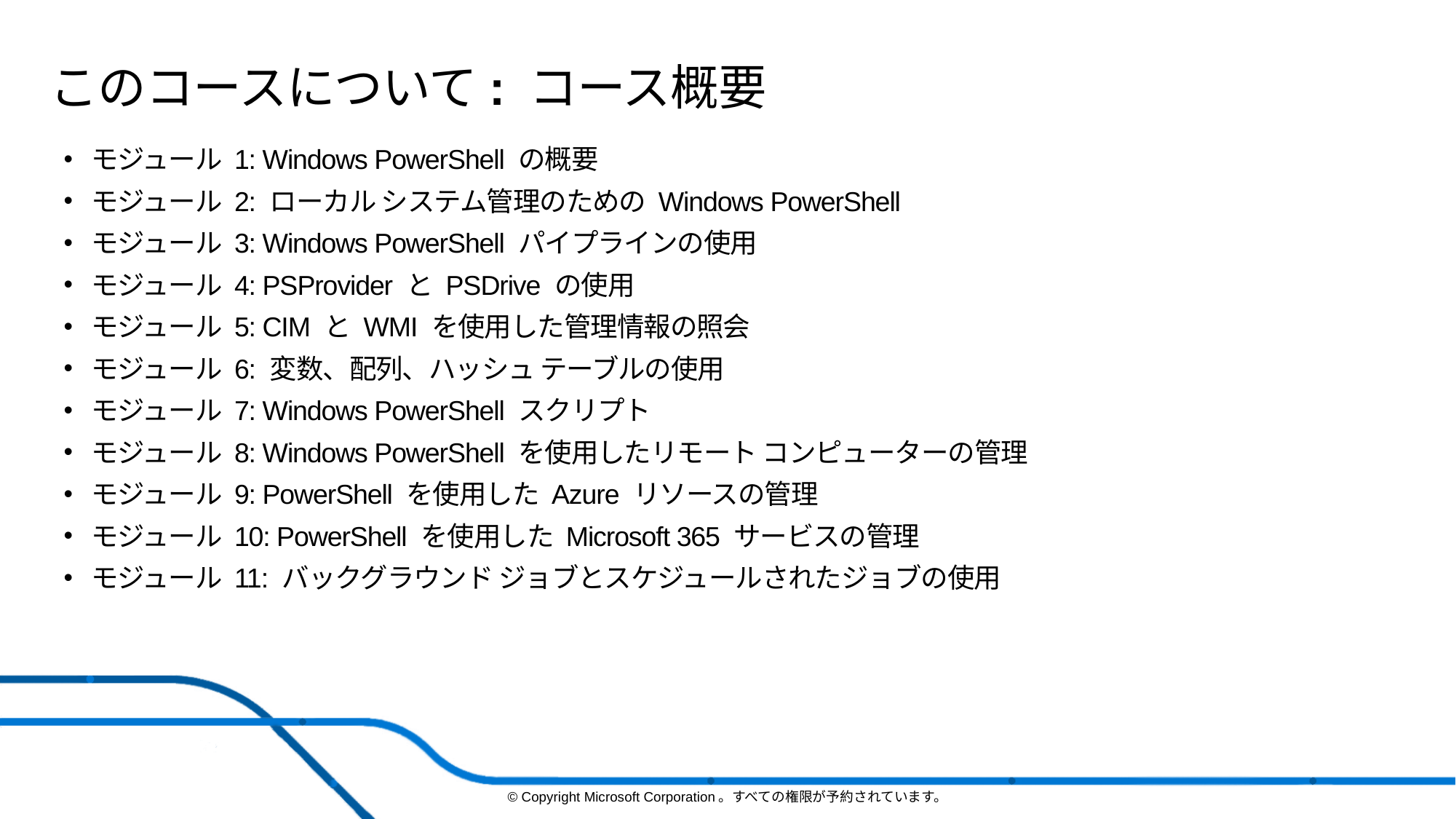

# このコースについて: コース概要
モジュール 1: Windows PowerShell の概要
モジュール 2: ローカル システム管理のための Windows PowerShell
モジュール 3: Windows PowerShell パイプラインの使用
モジュール 4: PSProvider と PSDrive の使用
モジュール 5: CIM と WMI を使用した管理情報の照会
モジュール 6: 変数、配列、ハッシュ テーブルの使用
モジュール 7: Windows PowerShell スクリプト
モジュール 8: Windows PowerShell を使用したリモート コンピューターの管理
モジュール 9: PowerShell を使用した Azure リソースの管理
モジュール 10: PowerShell を使用した Microsoft 365 サービスの管理
モジュール 11: バックグラウンド ジョブとスケジュールされたジョブの使用